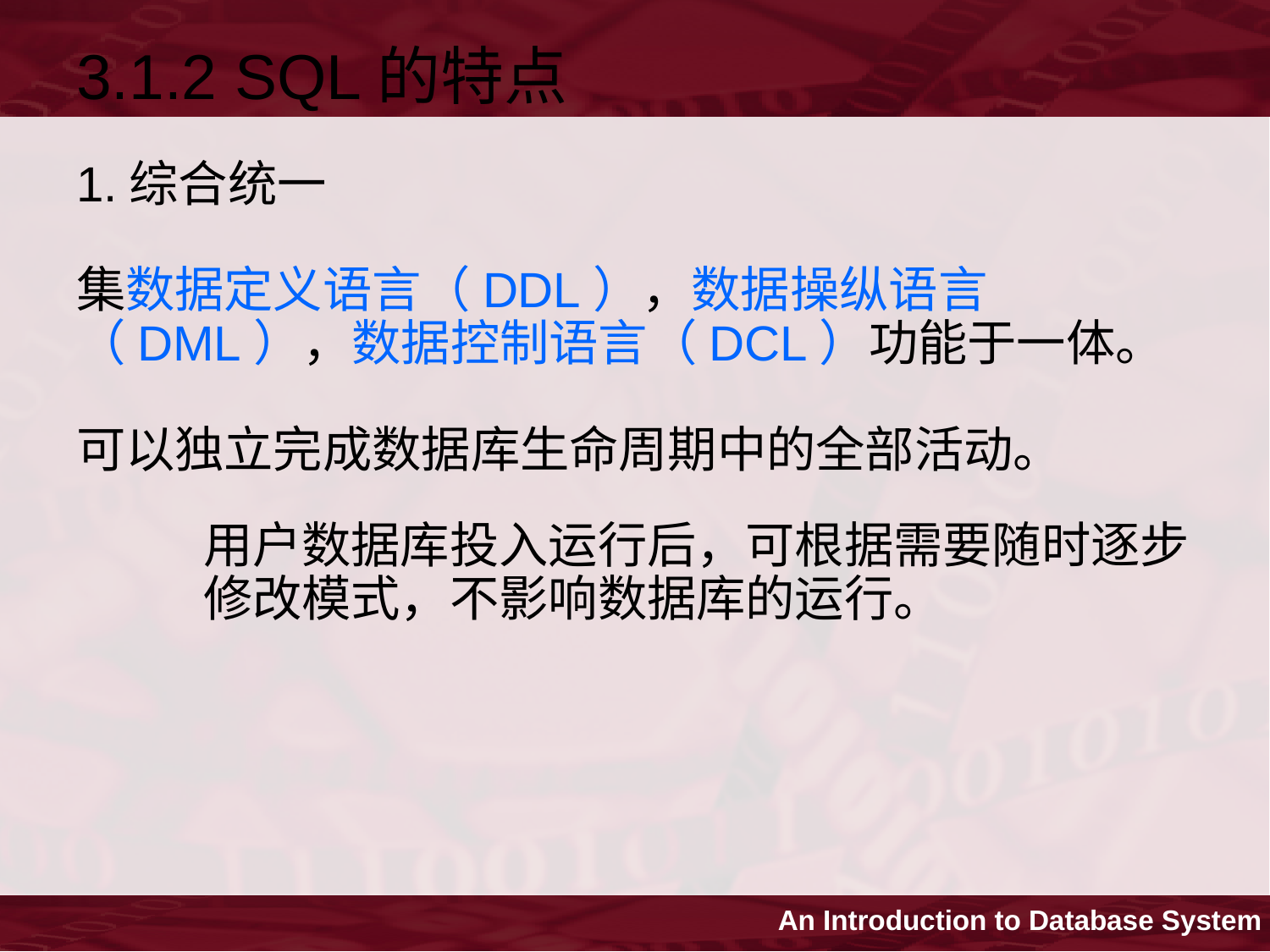

3.1.2 SQL的特点
1.综合统一

集数据定义语言（DDL），数据操纵语言（DML），数据控制语言（DCL）功能于一体。

可以独立完成数据库生命周期中的全部活动。

用户数据库投入运行后，可根据需要随时逐步修改模式，不影响数据库的运行。